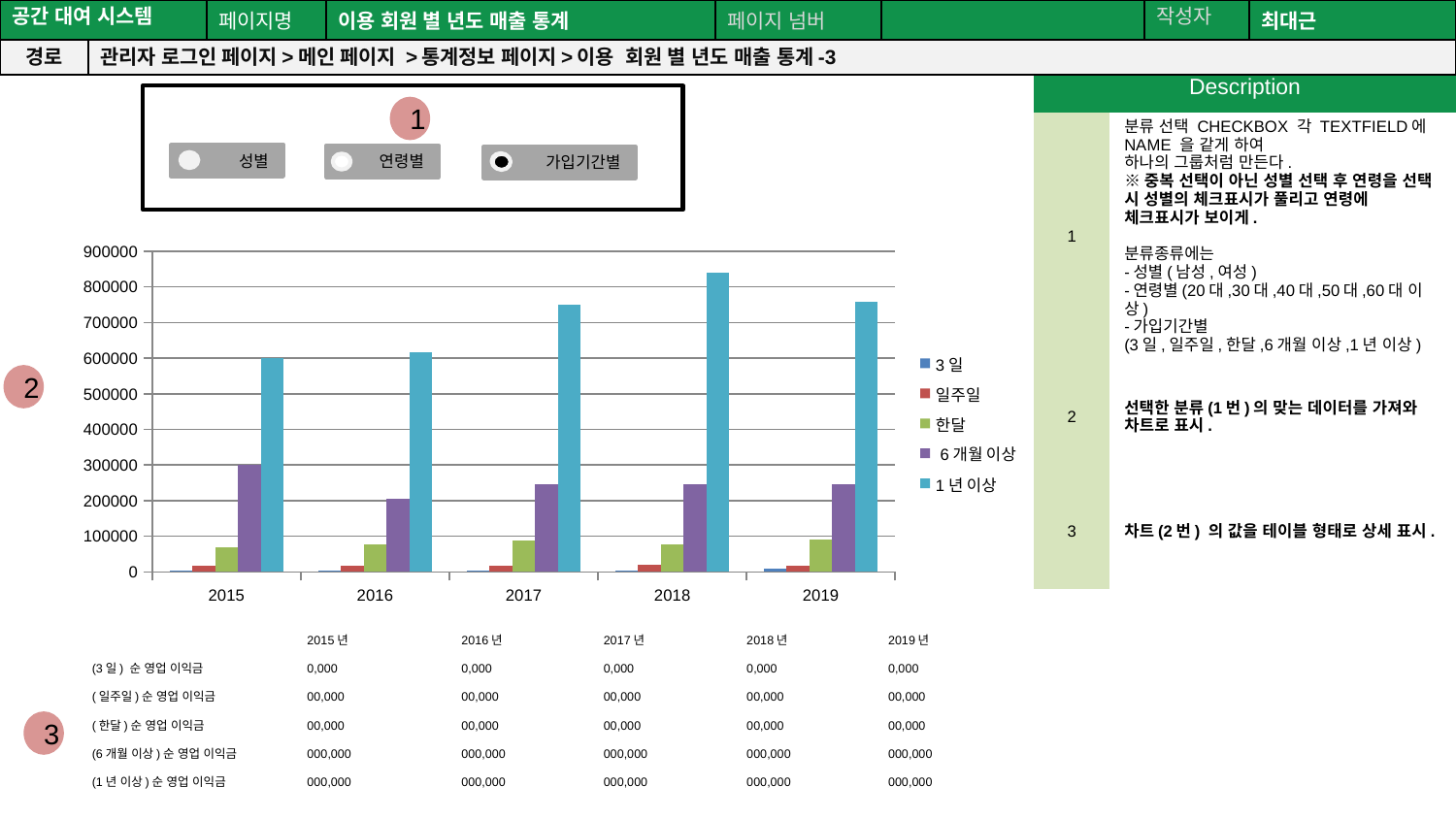

공간(오피스) 대여 시스템
| 공간 대여 시스템 |  | 페이지명 | 이용 회원 별 년도 매출 통계 | 페이지 넘버 |  | 작성자 | 최대근 |
| --- | --- | --- | --- | --- | --- | --- | --- |
| 경로 | 관리자 로그인 페이지>메인 페이지 >통계정보 페이지>이용 회원 별 년도 매출 통계-3 |  |  |  |  |  |  |
| Description |  |
| --- | --- |
| 1 | 분류 선택 CHECKBOX 각 TEXTFIELD에 NAME 을 같게 하여 하나의 그룹처럼 만든다. ※중복 선택이 아닌 성별 선택 후 연령을 선택 시 성별의 체크표시가 풀리고 연령에 체크표시가 보이게. 분류종류에는 -성별(남성,여성) -연령별(20대,30대,40대,50대,60대 이상) -가입기간별 (3일,일주일,한달,6개월 이상,1년 이상) |
| 2 | 선택한 분류(1번)의 맞는 데이터를 가져와 차트로 표시. |
| 3 | 차트(2번) 의 값을 테이블 형태로 상세 표시. |

1
성별
연령별
가입기간별

### Chart

| Category | 3일 | 일주일 | 한달 |  6개월 이상 | 1년 이상 |
|---|---|---|---|---|---|
| 2015 | 4500.0 | 16544.0 | 70000.0 | 301005.0 | 601233.0 |
| 2016 | 3215.0 | 17000.0 | 78540.0 | 204567.0 | 615421.0 |
| 2017 | 4589.0 | 18000.0 | 87540.0 | 245678.0 | 750123.0 |
| 2018 | 3745.0 | 19000.0 | 76541.0 | 246547.0 | 841213.0 |
| 2019 | 8754.0 | 17000.0 | 91455.0 | 246878.0 | 758641.0 |
2
|  | 2015년 | 2016년 | 2017년 | 2018년 | 2019년 |
| --- | --- | --- | --- | --- | --- |
| (3일) 순 영업 이익금 | 0,000 | 0,000 | 0,000 | 0,000 | 0,000 |
| (일주일)순 영업 이익금 | 00,000 | 00,000 | 00,000 | 00,000 | 00,000 |
| (한달)순 영업 이익금 | 00,000 | 00,000 | 00,000 | 00,000 | 00,000 |
| (6개월 이상)순 영업 이익금 | 000,000 | 000,000 | 000,000 | 000,000 | 000,000 |
| (1년 이상)순 영업 이익금 | 000,000 | 000,000 | 000,000 | 000,000 | 000,000 |
3